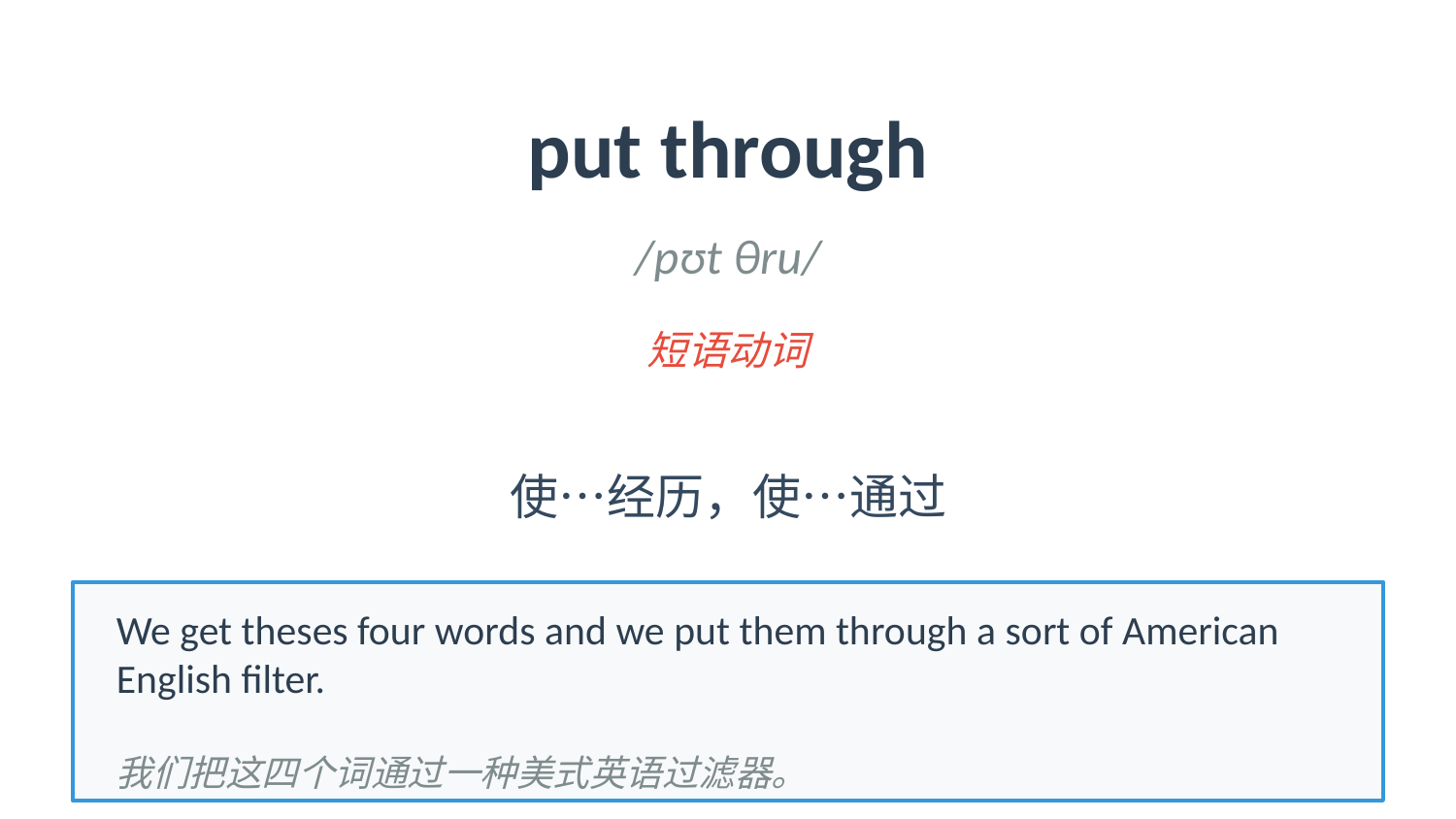

put through
/pʊt θru/
短语动词
使…经历，使…通过

We get theses four words and we put them through a sort of American English filter.

我们把这四个词通过一种美式英语过滤器。